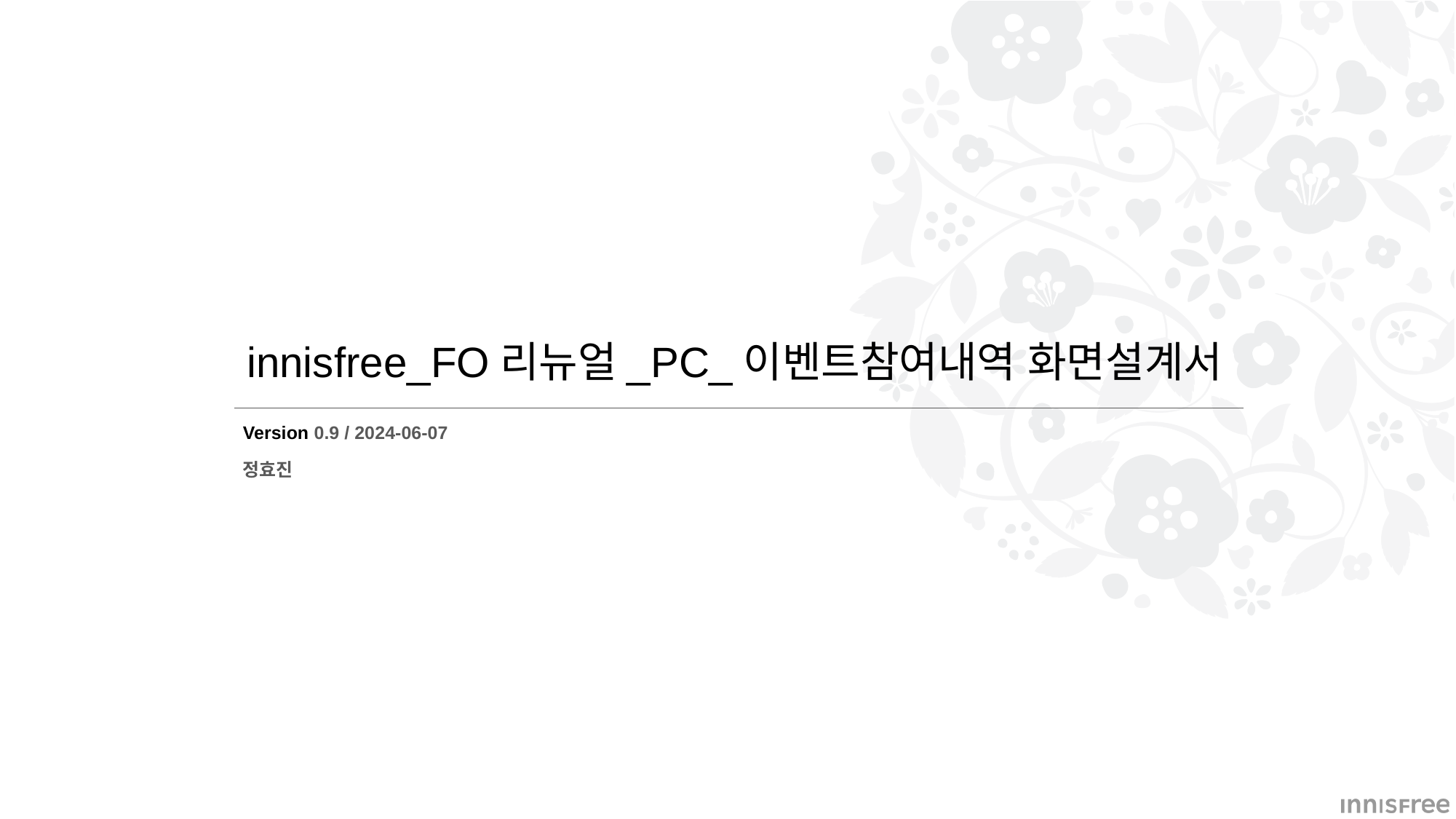

innisfree_FO리뉴얼_PC_이벤트참여내역 화면설계서
Version 0.9 / 2024-06-07
정효진